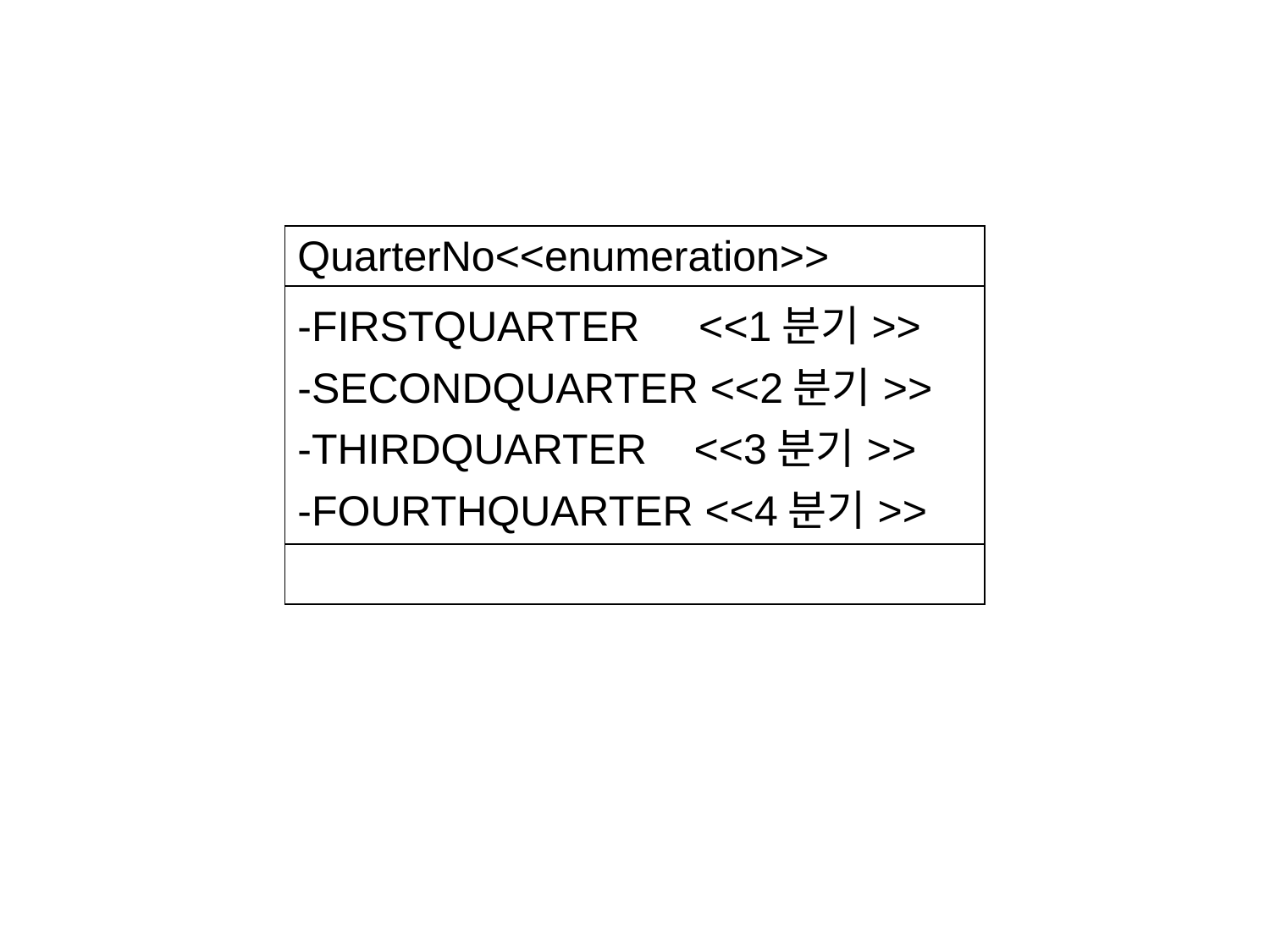

| QuarterNo<<enumeration>> |
| --- |
| -FIRSTQUARTER <<1분기>> -SECONDQUARTER <<2분기>> -THIRDQUARTER <<3분기>> -FOURTHQUARTER <<4분기>> |
|  |